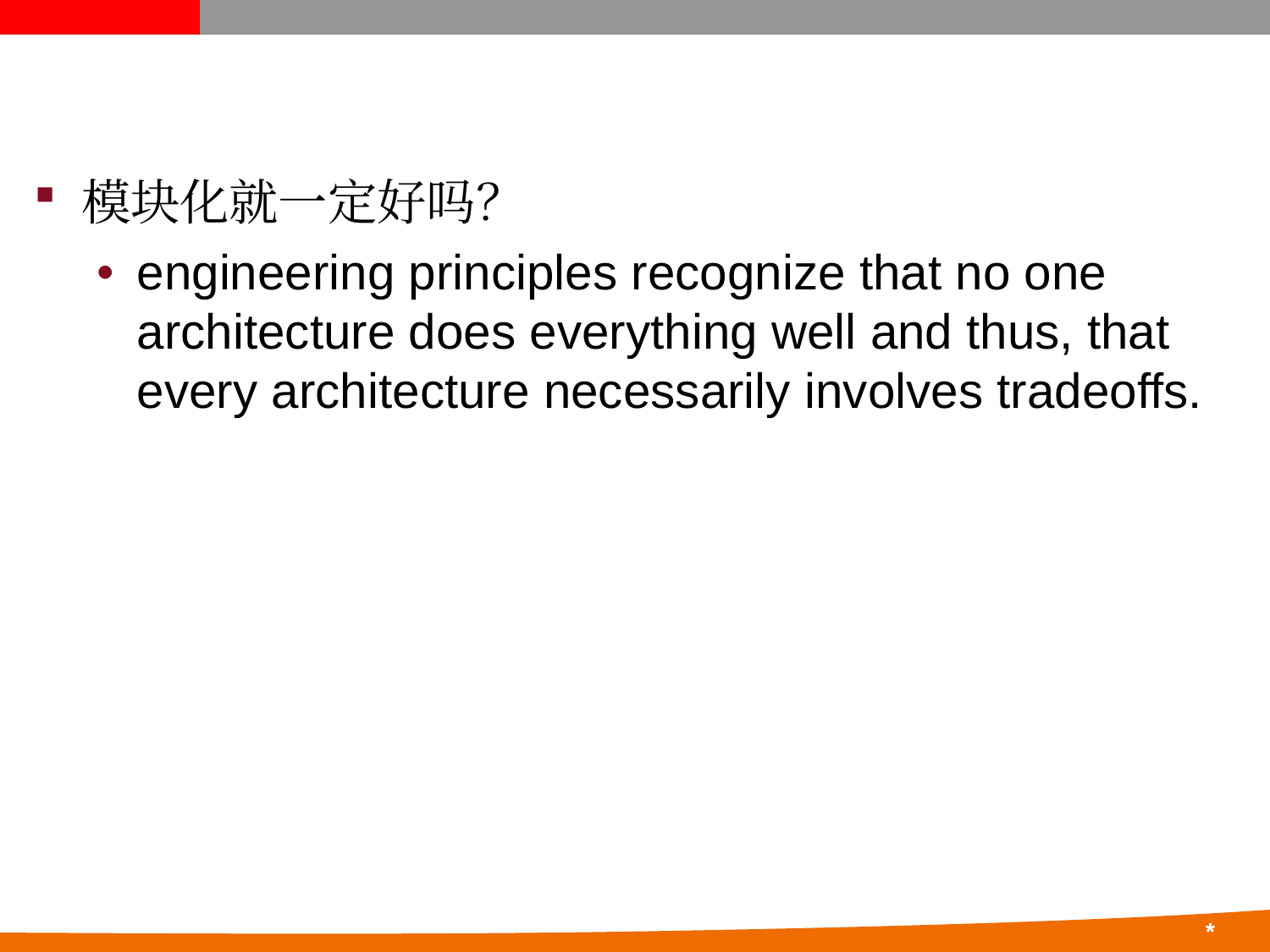

#
模块化就一定好吗？
engineering principles recognize that no one architecture does everything well and thus, that every architecture necessarily involves tradeoffs.